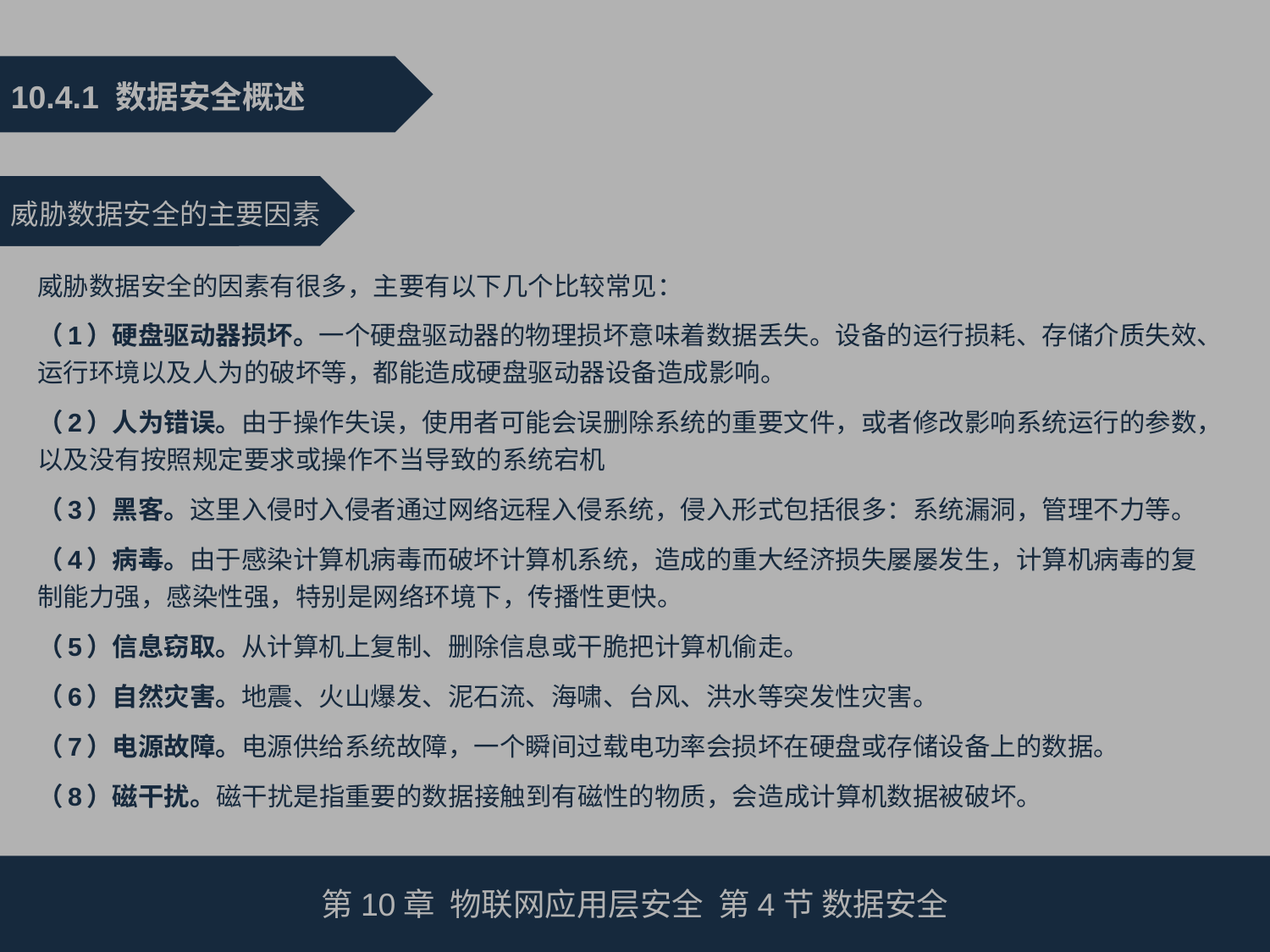

10.4.1 数据安全概述

威胁数据安全的主要因素
威胁数据安全的因素有很多，主要有以下几个比较常见：
（1）硬盘驱动器损坏。一个硬盘驱动器的物理损坏意味着数据丢失。设备的运行损耗、存储介质失效、运行环境以及人为的破坏等，都能造成硬盘驱动器设备造成影响。
（2）人为错误。由于操作失误，使用者可能会误删除系统的重要文件，或者修改影响系统运行的参数，以及没有按照规定要求或操作不当导致的系统宕机
（3）黑客。这里入侵时入侵者通过网络远程入侵系统，侵入形式包括很多：系统漏洞，管理不力等。
（4）病毒。由于感染计算机病毒而破坏计算机系统，造成的重大经济损失屡屡发生，计算机病毒的复制能力强，感染性强，特别是网络环境下，传播性更快。
（5）信息窃取。从计算机上复制、删除信息或干脆把计算机偷走。
（6）自然灾害。地震、火山爆发、泥石流、海啸、台风、洪水等突发性灾害。
（7）电源故障。电源供给系统故障，一个瞬间过载电功率会损坏在硬盘或存储设备上的数据。
（8）磁干扰。磁干扰是指重要的数据接触到有磁性的物质，会造成计算机数据被破坏。